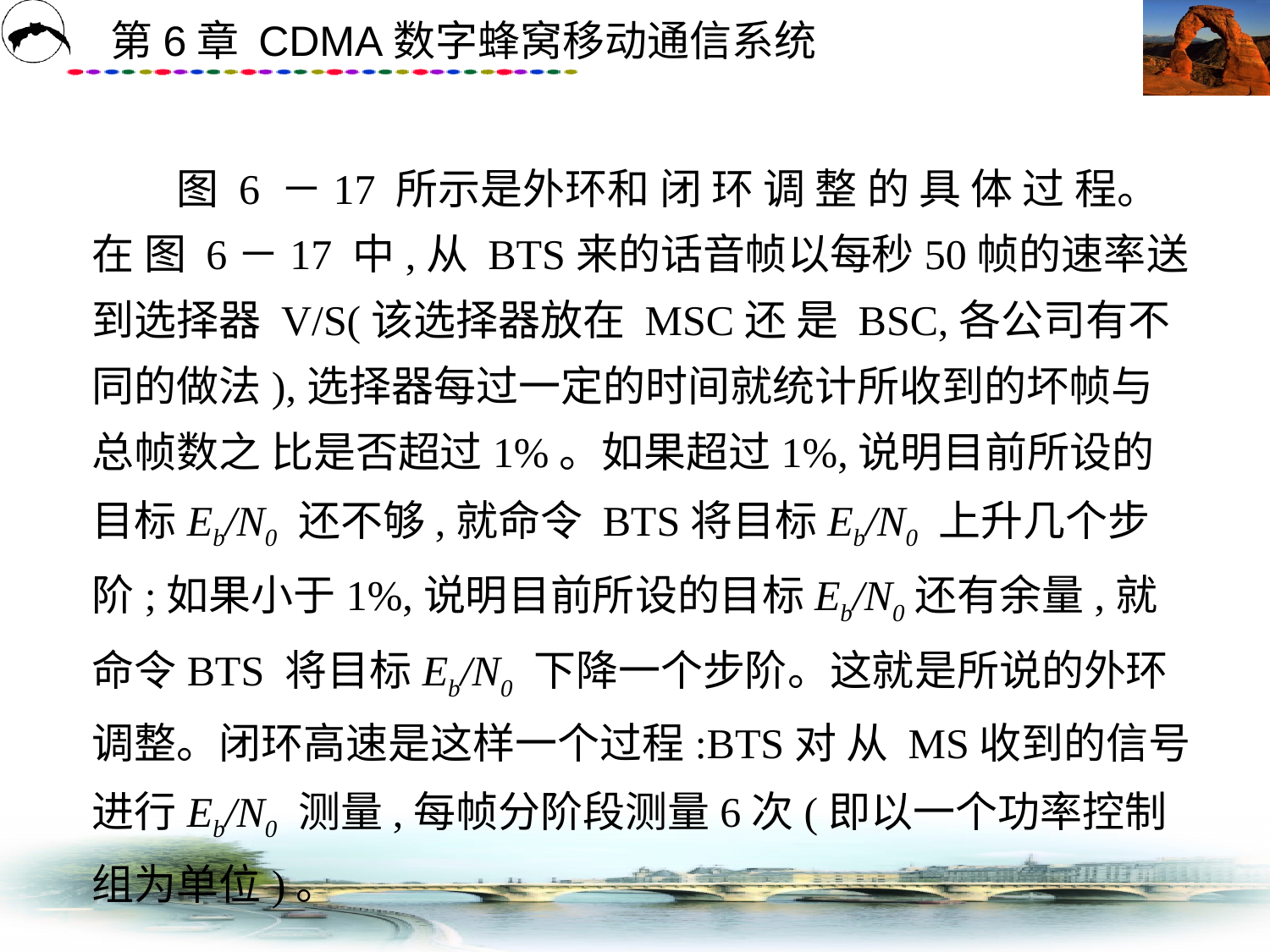

# 图 6 －17 所示是外环和 闭 环 调 整 的 具 体 过 程。在 图 6－17 中,从 BTS来的话音帧以每秒50帧的速率送到选择器 V/S(该选择器放在 MSC还 是 BSC,各公司有不同的做法),选择器每过一定的时间就统计所收到的坏帧与总帧数之 比是否超过1%。如果超过1%,说明目前所设的目标Eb/N0 还不够,就命令 BTS将目标Eb/N0 上升几个步阶;如果小于1%,说明目前所设的目标Eb/N0还有余量,就命令BTS 将目标Eb/N0 下降一个步阶。这就是所说的外环调整。闭环高速是这样一个过程:BTS对 从 MS收到的信号进行Eb/N0 测量,每帧分阶段测量6次(即以一个功率控制组为单位)。